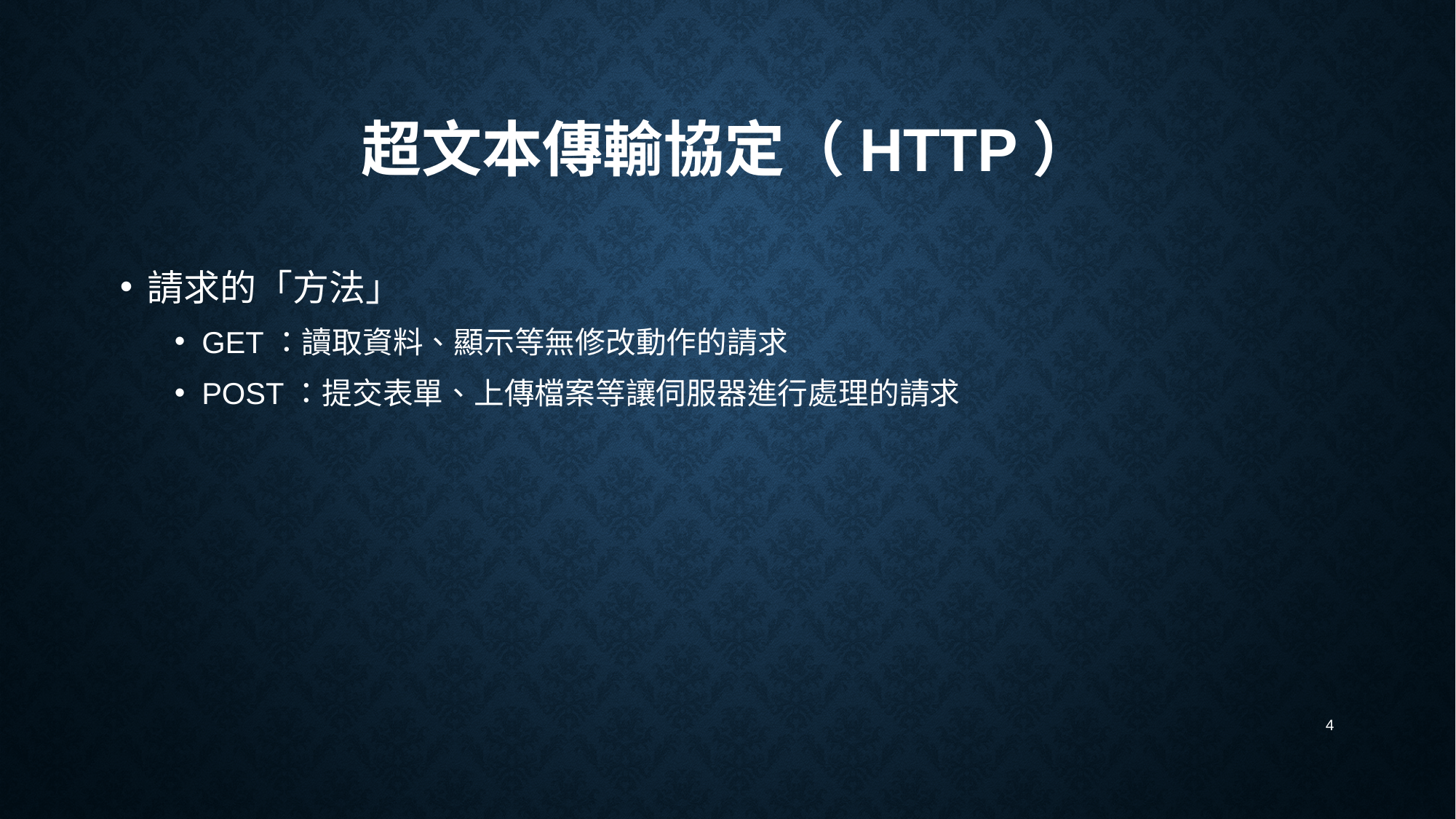

# 超文本傳輸協定（HTTP）
請求的「方法」
GET：讀取資料、顯示等無修改動作的請求
POST：提交表單、上傳檔案等讓伺服器進行處理的請求
4